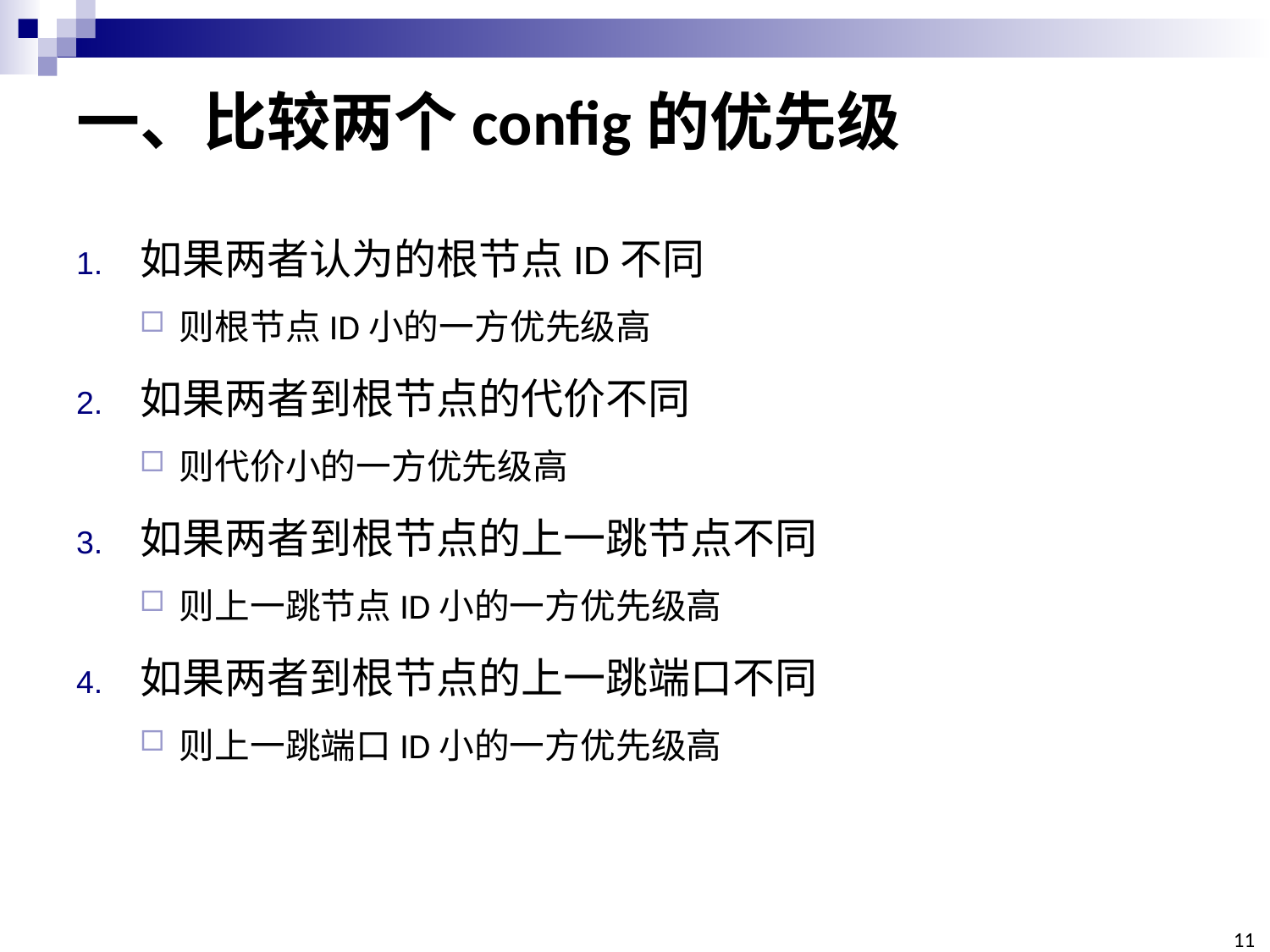

# 一、比较两个config的优先级
如果两者认为的根节点ID不同
则根节点ID小的一方优先级高
如果两者到根节点的代价不同
则代价小的一方优先级高
如果两者到根节点的上一跳节点不同
则上一跳节点ID小的一方优先级高
如果两者到根节点的上一跳端口不同
则上一跳端口ID小的一方优先级高
11